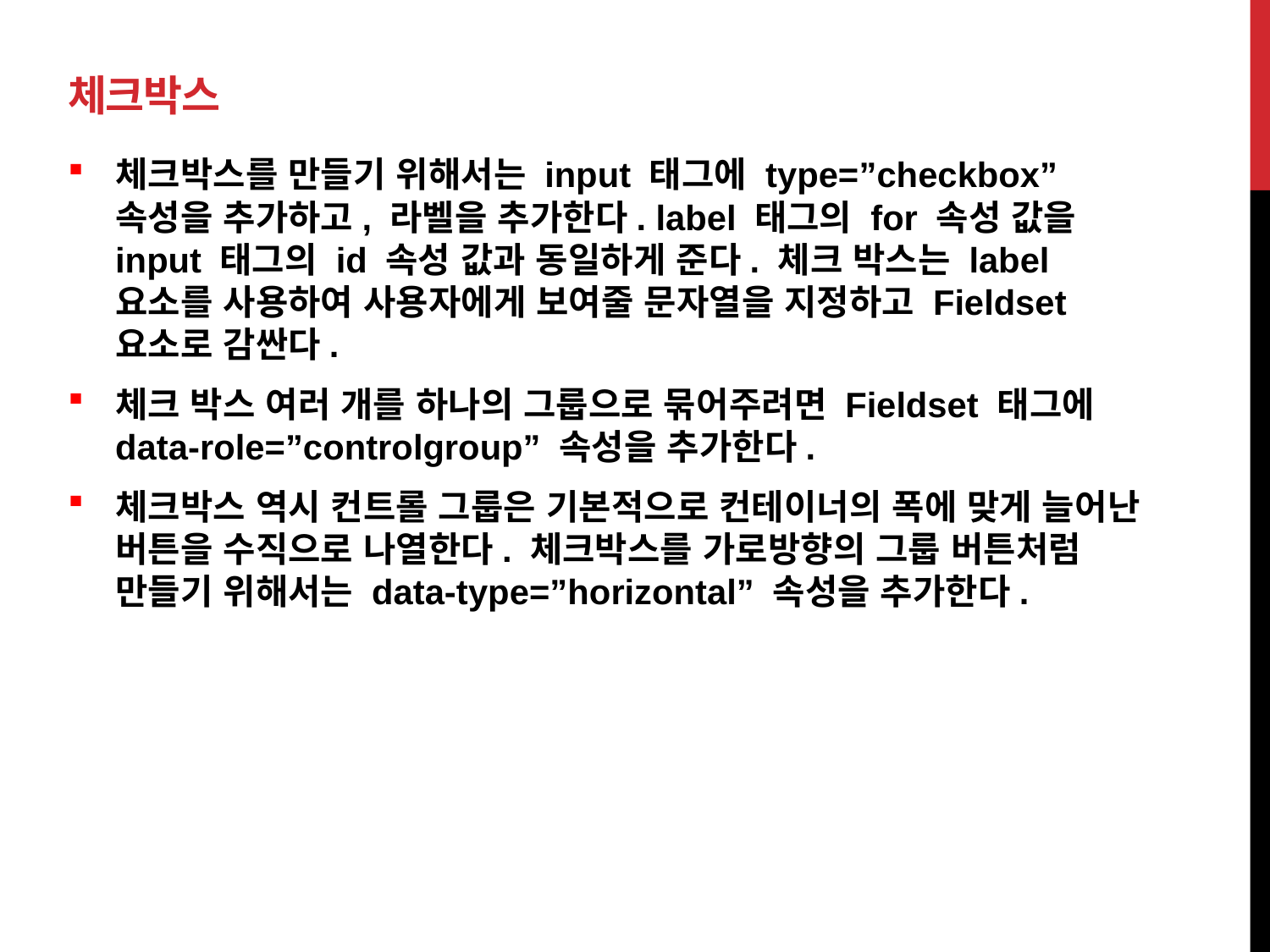

# 체크박스
체크박스를 만들기 위해서는 input 태그에 type=”checkbox” 속성을 추가하고, 라벨을 추가한다. label 태그의 for 속성 값을 input 태그의 id 속성 값과 동일하게 준다. 체크 박스는 label 요소를 사용하여 사용자에게 보여줄 문자열을 지정하고 Fieldset 요소로 감싼다.
체크 박스 여러 개를 하나의 그룹으로 묶어주려면 Fieldset 태그에 data-role=”controlgroup” 속성을 추가한다.
체크박스 역시 컨트롤 그룹은 기본적으로 컨테이너의 폭에 맞게 늘어난 버튼을 수직으로 나열한다. 체크박스를 가로방향의 그룹 버튼처럼 만들기 위해서는 data-type=”horizontal” 속성을 추가한다.